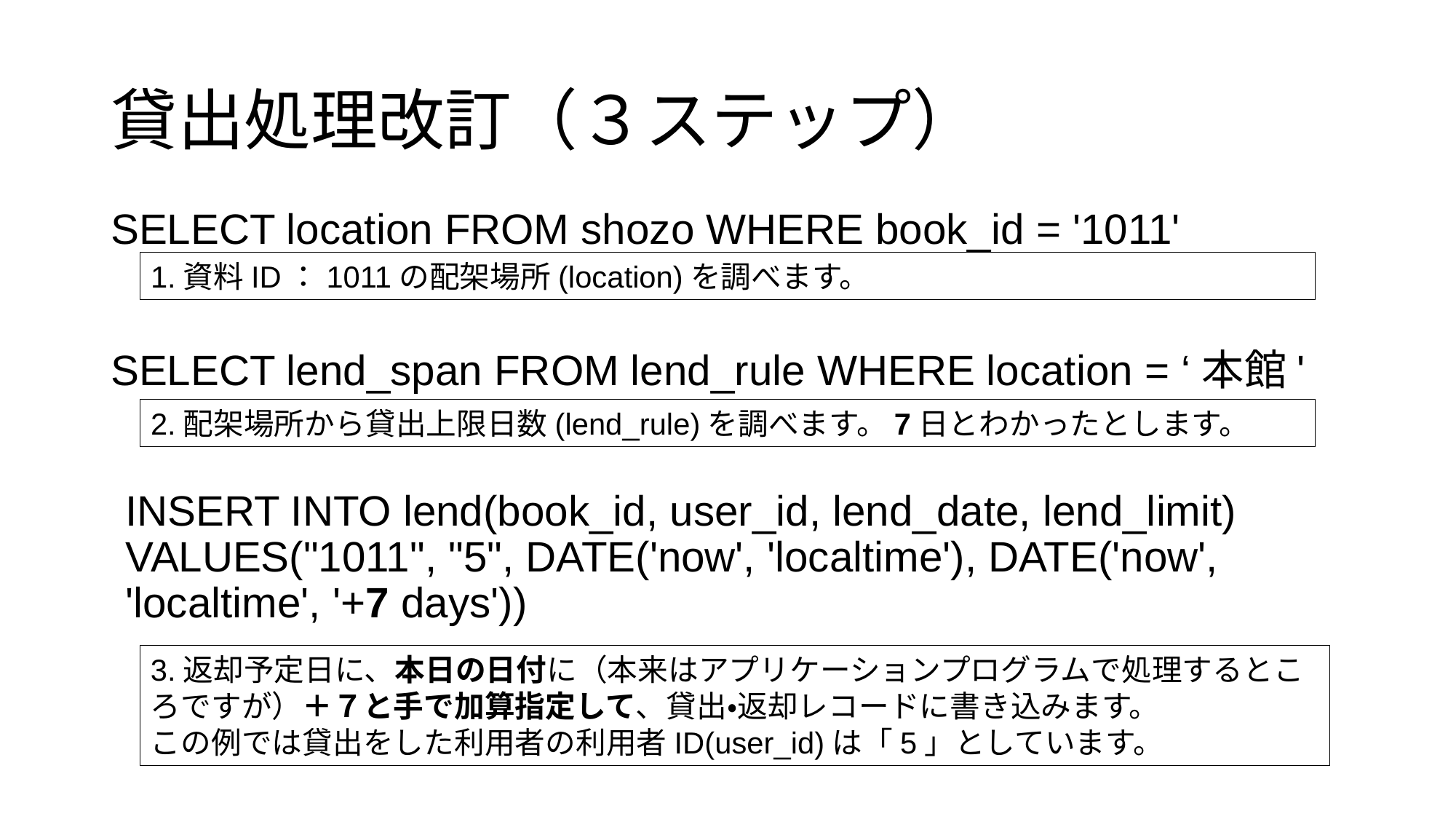

# 貸出処理改訂（３ステップ）
SELECT location FROM shozo WHERE book_id = '1011'
1.資料ID：1011の配架場所(location)を調べます。
SELECT lend_span FROM lend_rule WHERE location = ‘本館'
2.配架場所から貸出上限日数(lend_rule)を調べます。7日とわかったとします。
INSERT INTO lend(book_id, user_id, lend_date, lend_limit) VALUES("1011", "5", DATE('now', 'localtime'), DATE('now', 'localtime', '+7 days'))
3.返却予定日に、本日の日付に（本来はアプリケーションプログラムで処理するところですが）＋７と手で加算指定して、貸出・返却レコードに書き込みます。
この例では貸出をした利用者の利用者ID(user_id)は「5」としています。